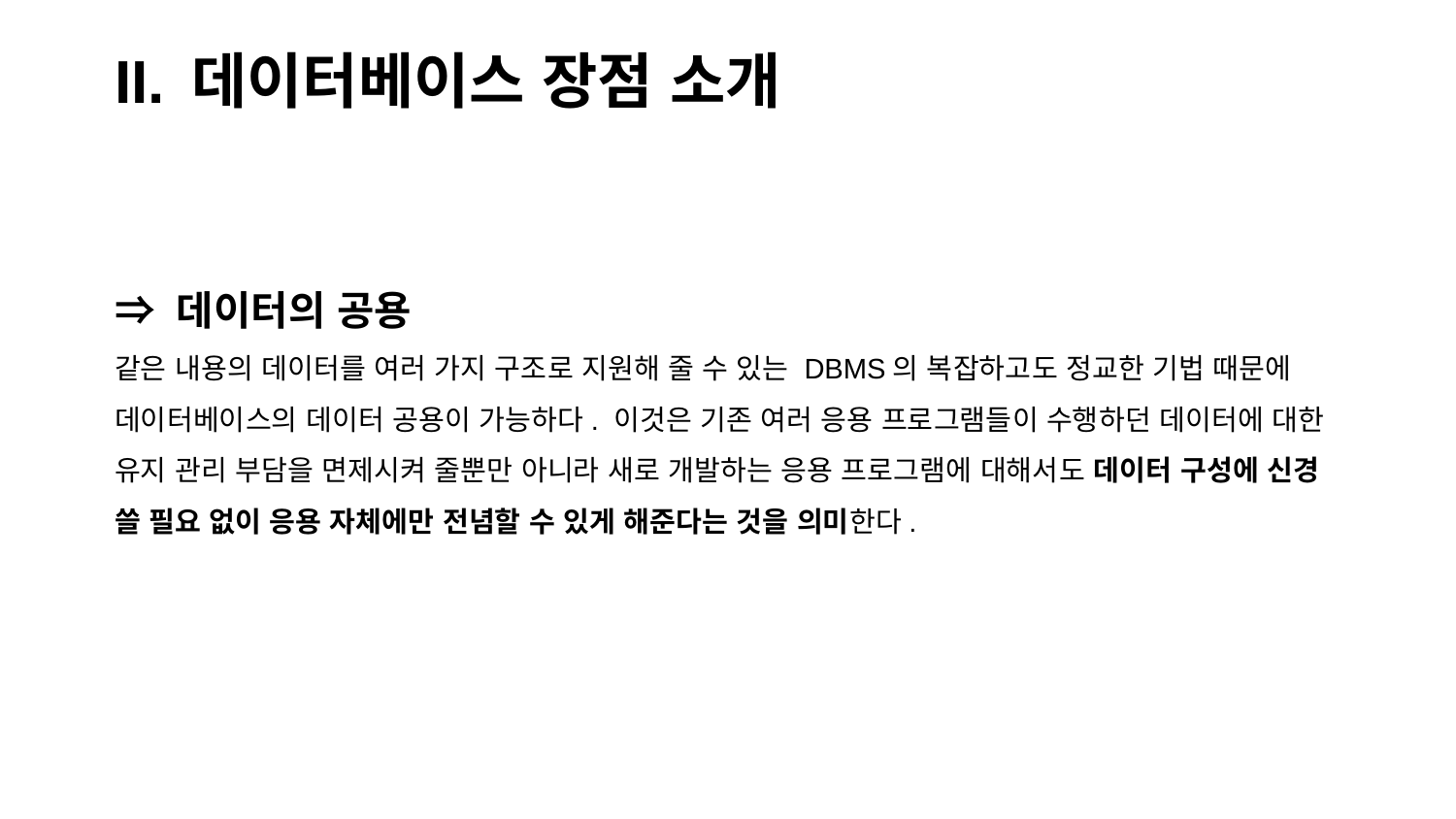

# II. 데이터베이스 장점 소개
⇒ 데이터의 공용
같은 내용의 데이터를 여러 가지 구조로 지원해 줄 수 있는 DBMS의 복잡하고도 정교한 기법 때문에 데이터베이스의 데이터 공용이 가능하다. 이것은 기존 여러 응용 프로그램들이 수행하던 데이터에 대한 유지 관리 부담을 면제시켜 줄뿐만 아니라 새로 개발하는 응용 프로그램에 대해서도 데이터 구성에 신경 쓸 필요 없이 응용 자체에만 전념할 수 있게 해준다는 것을 의미한다.